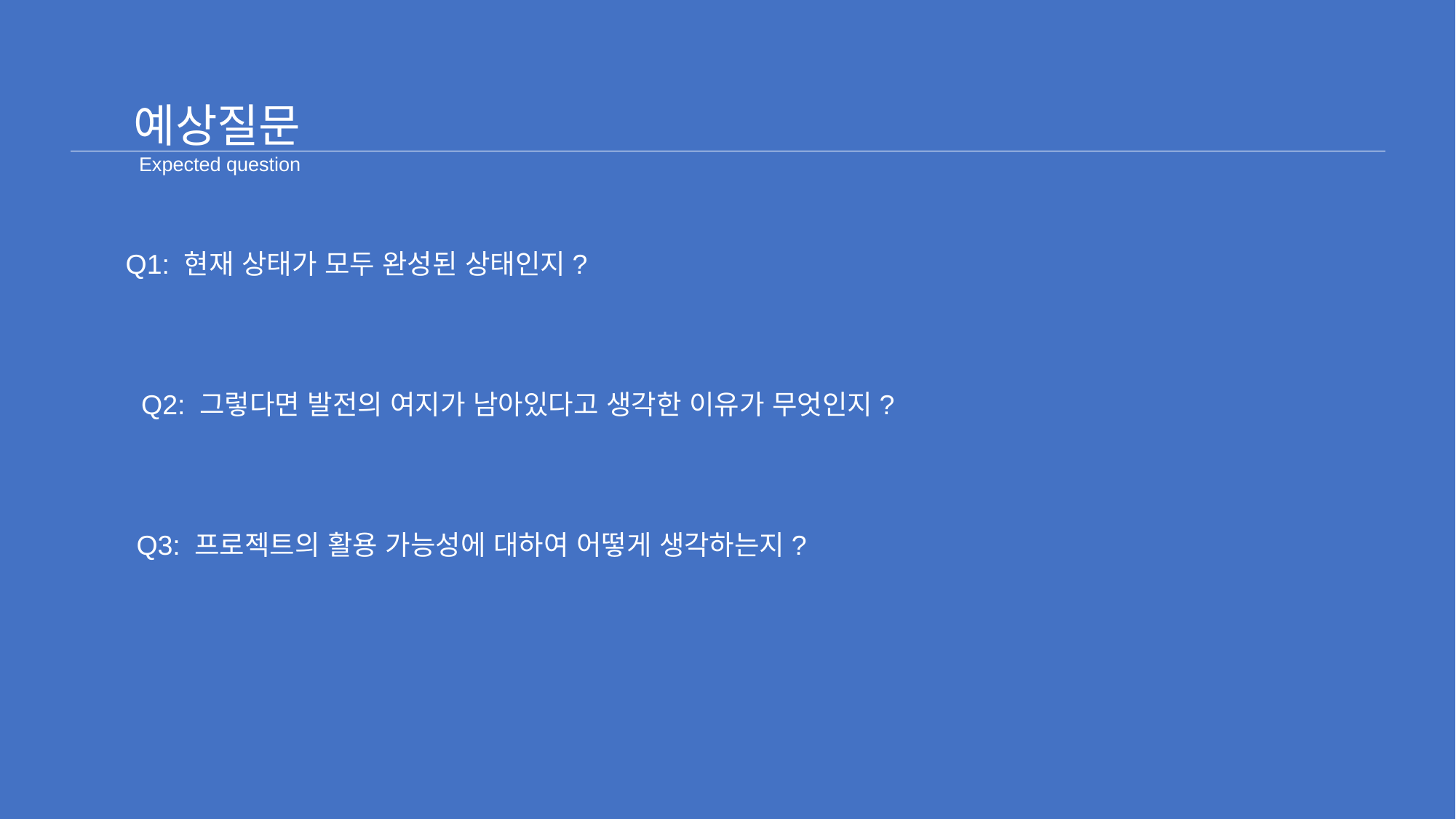

예상질문
 Expected question
Q1: 현재 상태가 모두 완성된 상태인지?
Q2: 그렇다면 발전의 여지가 남아있다고 생각한 이유가 무엇인지?
Q3: 프로젝트의 활용 가능성에 대하여 어떻게 생각하는지?